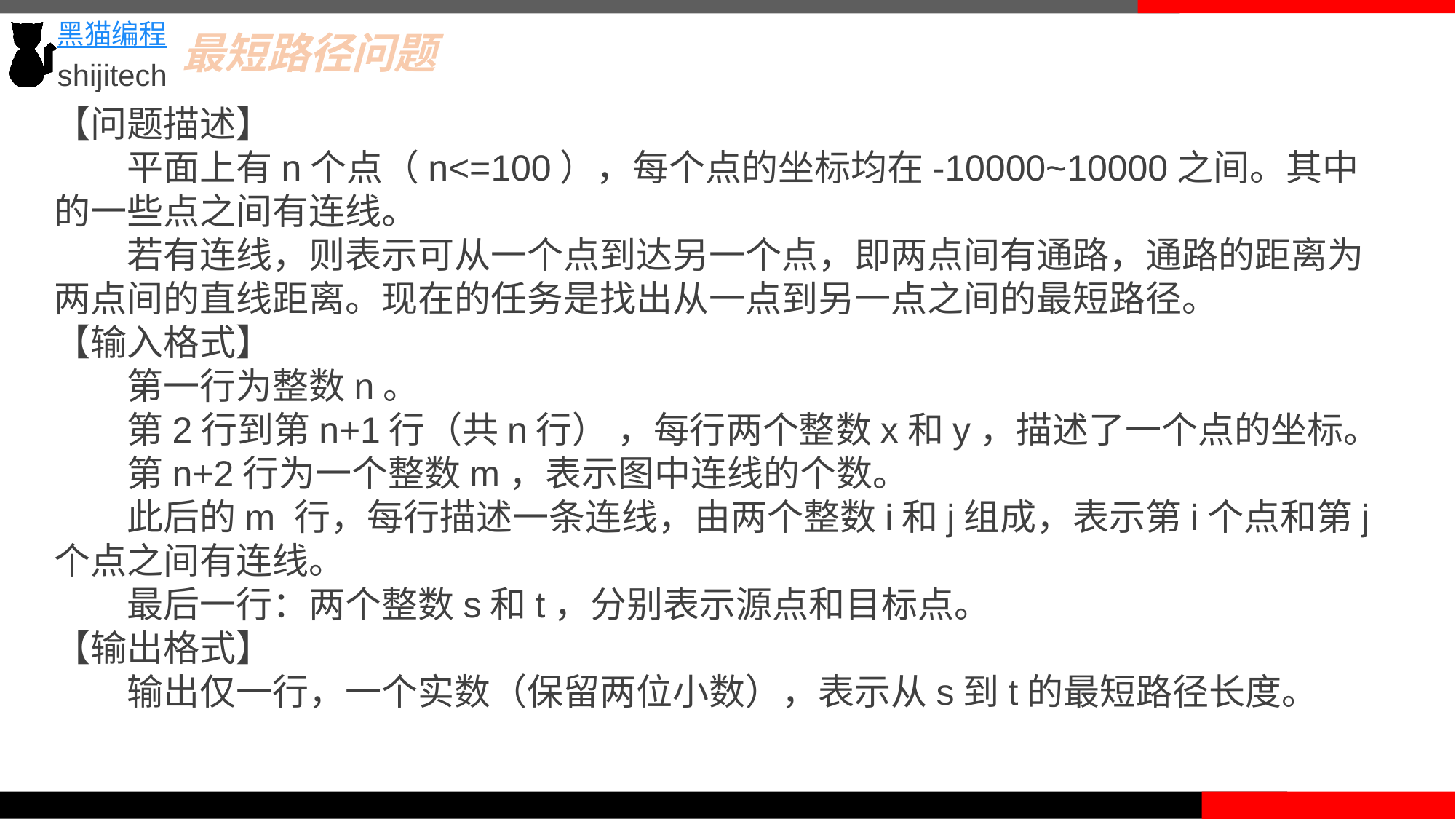

最短路径问题
【问题描述】
　　平面上有n个点（n<=100），每个点的坐标均在-10000~10000之间。其中的一些点之间有连线。
　　若有连线，则表示可从一个点到达另一个点，即两点间有通路，通路的距离为两点间的直线距离。现在的任务是找出从一点到另一点之间的最短路径。
【输入格式】
　　第一行为整数n。
　　第2行到第n+1行（共n行） ，每行两个整数x和y，描述了一个点的坐标。
　　第n+2行为一个整数m，表示图中连线的个数。
　　此后的m 行，每行描述一条连线，由两个整数i和j组成，表示第i个点和第j个点之间有连线。
　　最后一行：两个整数s和t，分别表示源点和目标点。
【输出格式】
　　输出仅一行，一个实数（保留两位小数），表示从s到t的最短路径长度。